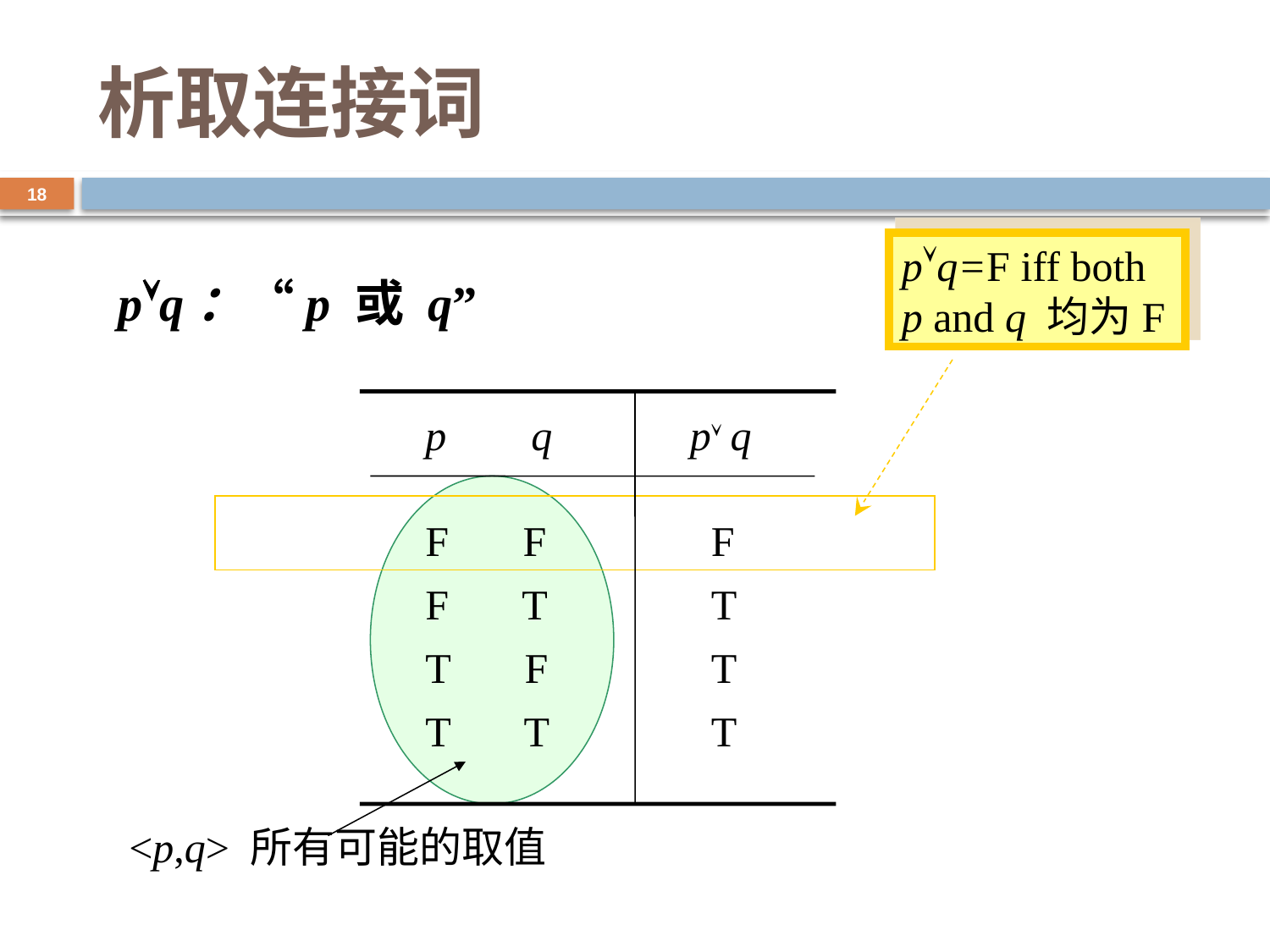

# 析取连接词
18
p∨q=F iff both p and q 均为F
p∨q：“p 或 q”

p        q
p∨ q

F       F
F       T
T       F
T       T

F
T
T
T

 <p,q> 所有可能的取值